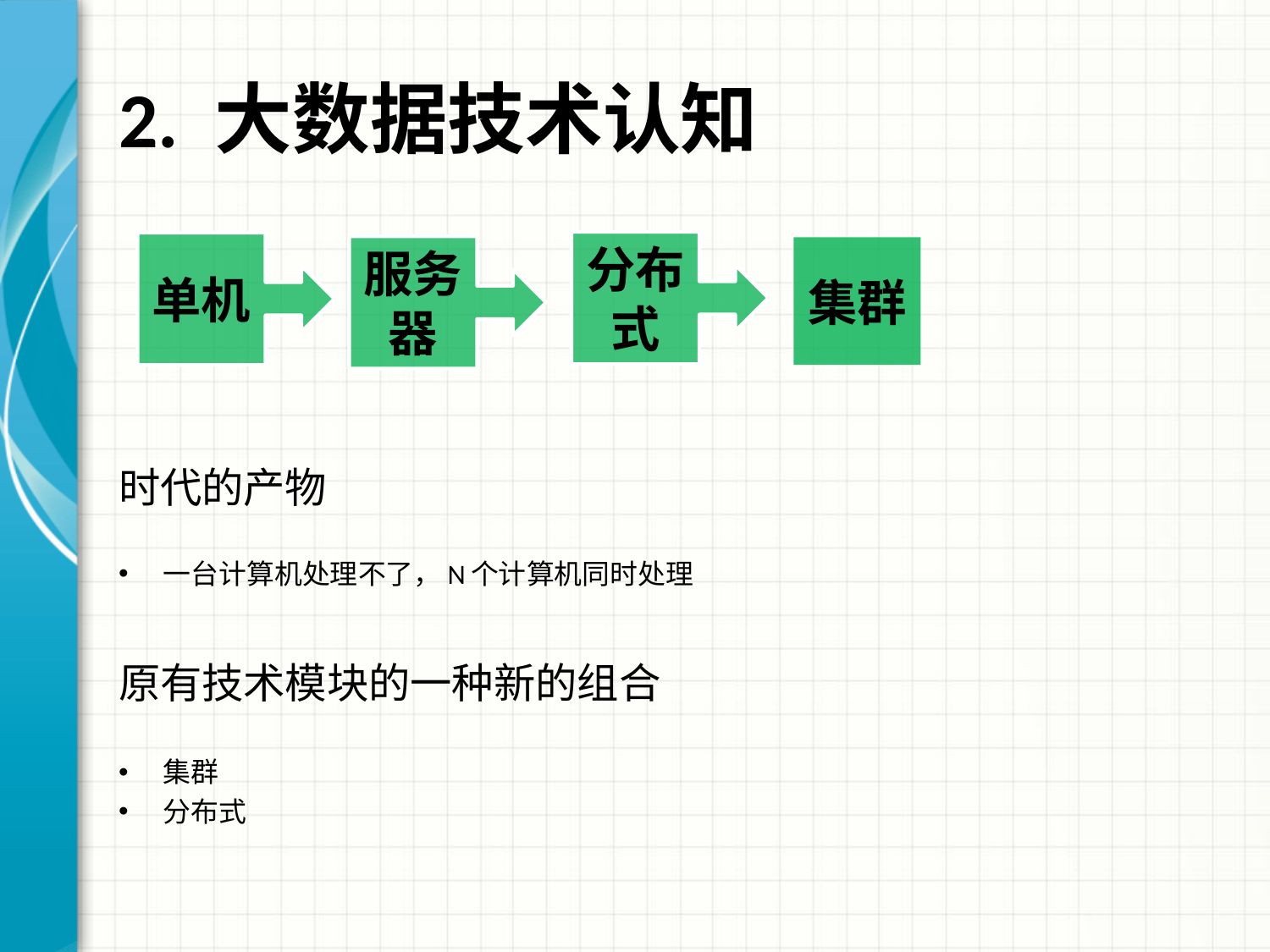

# 2. 大数据技术认知

时代的产物

一台计算机处理不了，N个计算机同时处理

原有技术模块的一种新的组合

集群
分布式

分布式
单机
服务器
集群